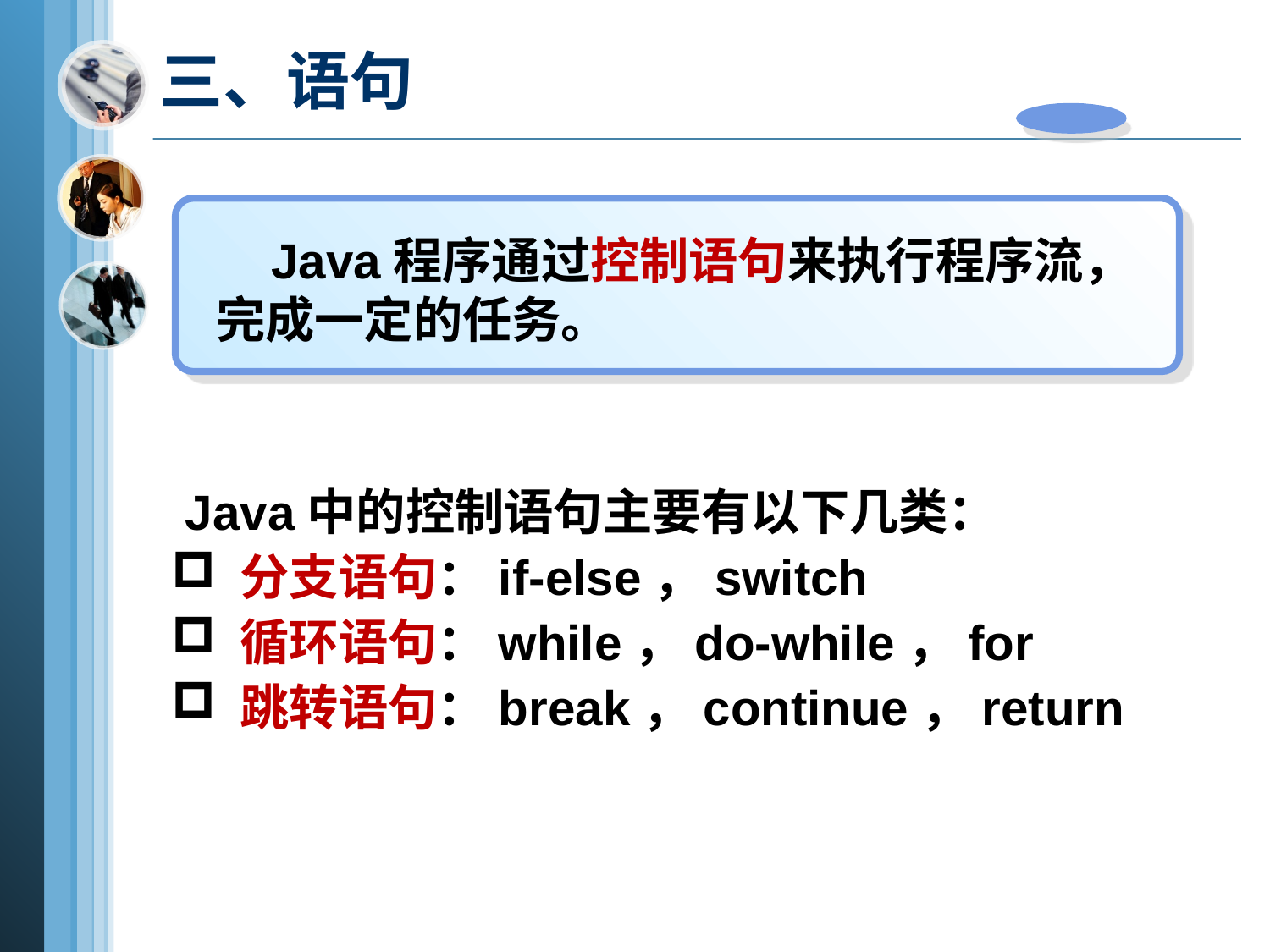

# 三、语句

    Java程序通过控制语句来执行程序流，完成一定的任务。

 Java中的控制语句主要有以下几类：
 分支语句：if-else，switch
 循环语句：while，do-while，for
 跳转语句：break，continue，return